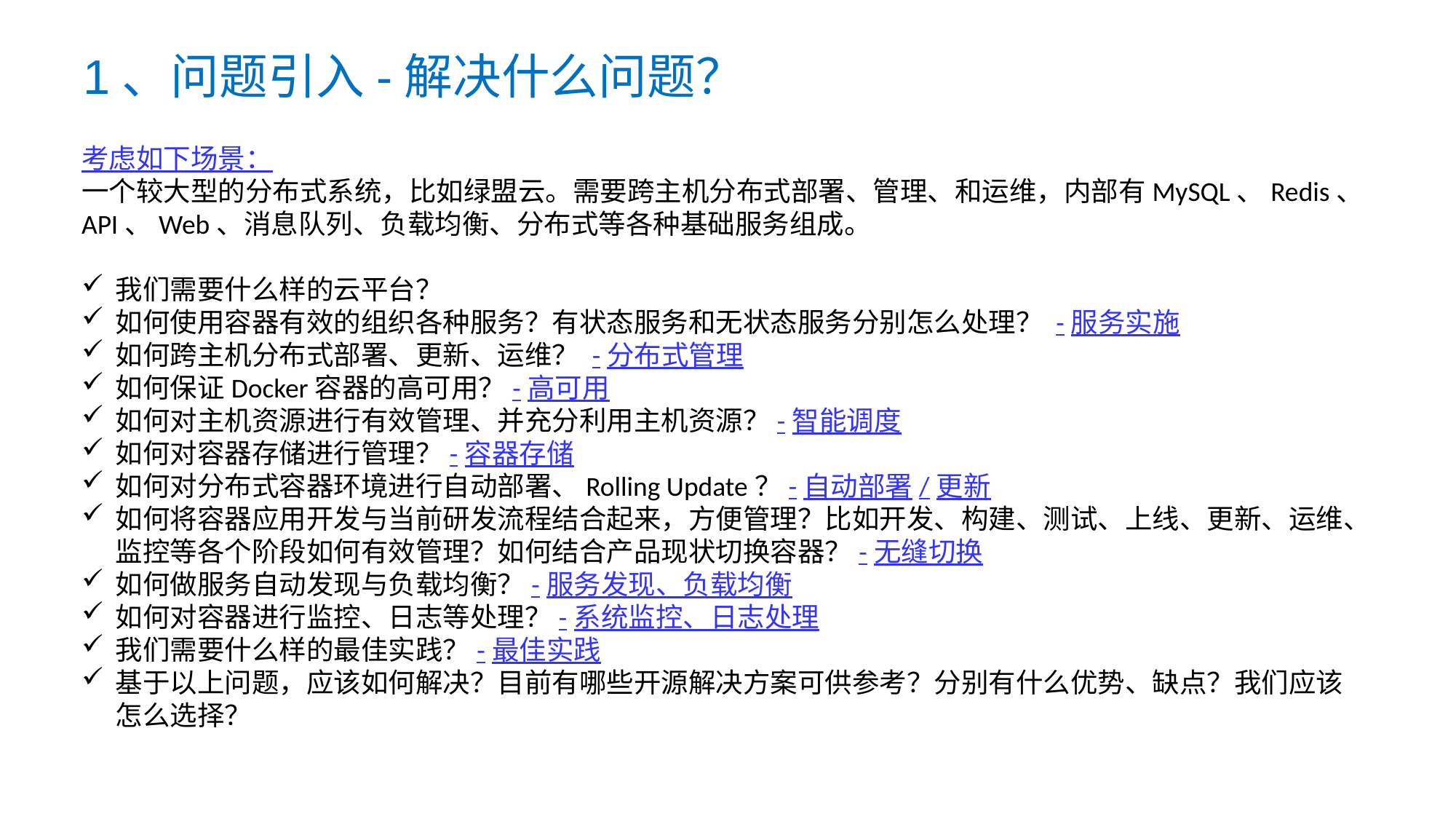

# 1、问题引入-解决什么问题？
考虑如下场景：
一个较大型的分布式系统，比如绿盟云。需要跨主机分布式部署、管理、和运维，内部有MySQL、Redis、API、Web、消息队列、负载均衡、分布式等各种基础服务组成。

我们需要什么样的云平台？
如何使用容器有效的组织各种服务？有状态服务和无状态服务分别怎么处理？ -服务实施
如何跨主机分布式部署、更新、运维？ -分布式管理
如何保证Docker容器的高可用？-高可用
如何对主机资源进行有效管理、并充分利用主机资源？-智能调度
如何对容器存储进行管理？-容器存储
如何对分布式容器环境进行自动部署、Rolling Update？-自动部署/更新
如何将容器应用开发与当前研发流程结合起来，方便管理？比如开发、构建、测试、上线、更新、运维、监控等各个阶段如何有效管理？如何结合产品现状切换容器？-无缝切换
如何做服务自动发现与负载均衡？-服务发现、负载均衡
如何对容器进行监控、日志等处理？-系统监控、日志处理
我们需要什么样的最佳实践？-最佳实践
基于以上问题，应该如何解决？目前有哪些开源解决方案可供参考？分别有什么优势、缺点？我们应该怎么选择？